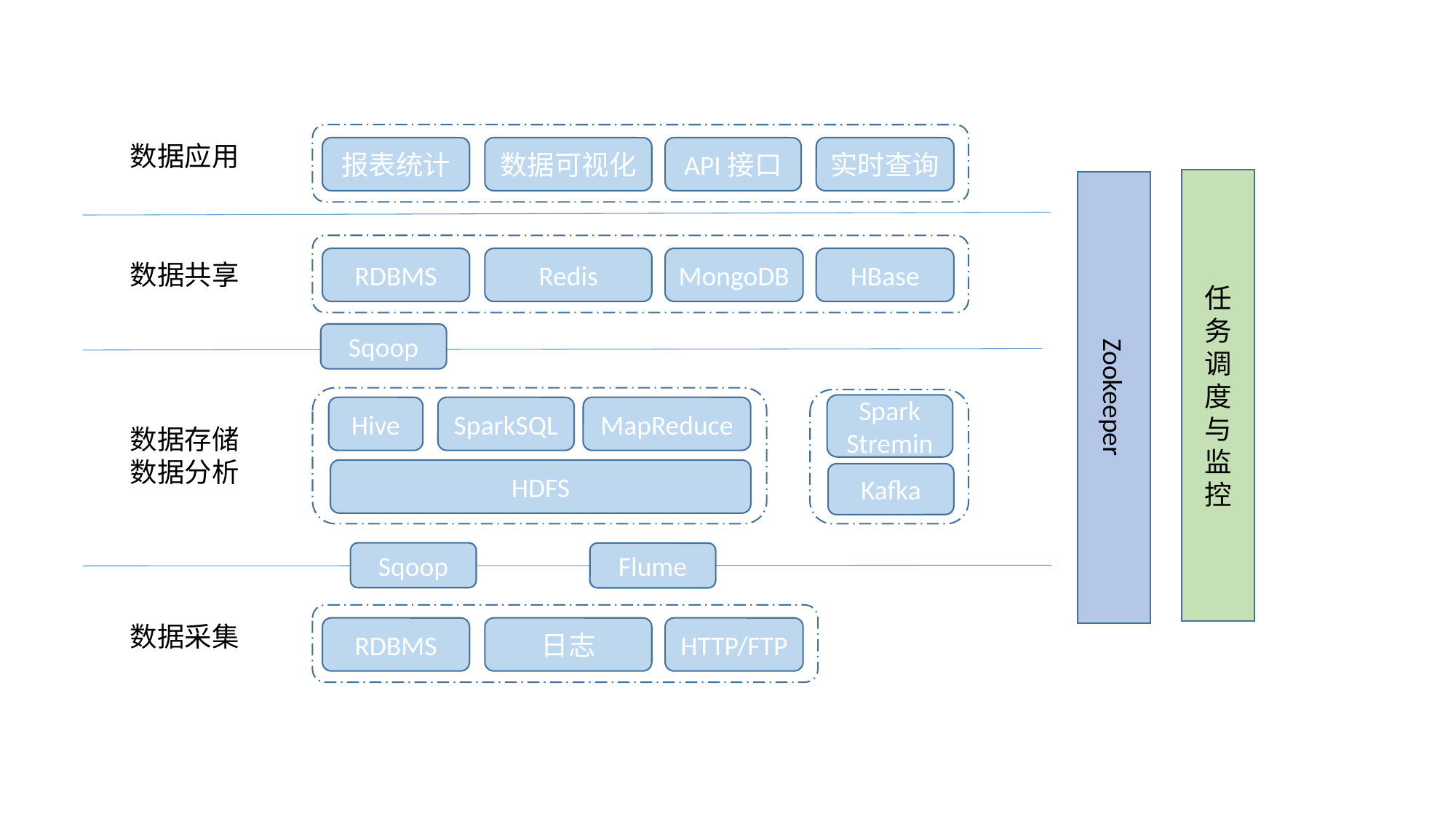

数据应用
报表统计
数据可视化
API接口
实时查询
任务调度与监控
Zookeeper

RDBMS
Redis
MongoDB
HBase
数据共享
Sqoop

Spark Stremin
Hive
SparkSQL
MapReduce
数据存储
数据分析
HDFS
Kafka
Sqoop
Flume

数据采集
RDBMS
日志
HTTP/FTP